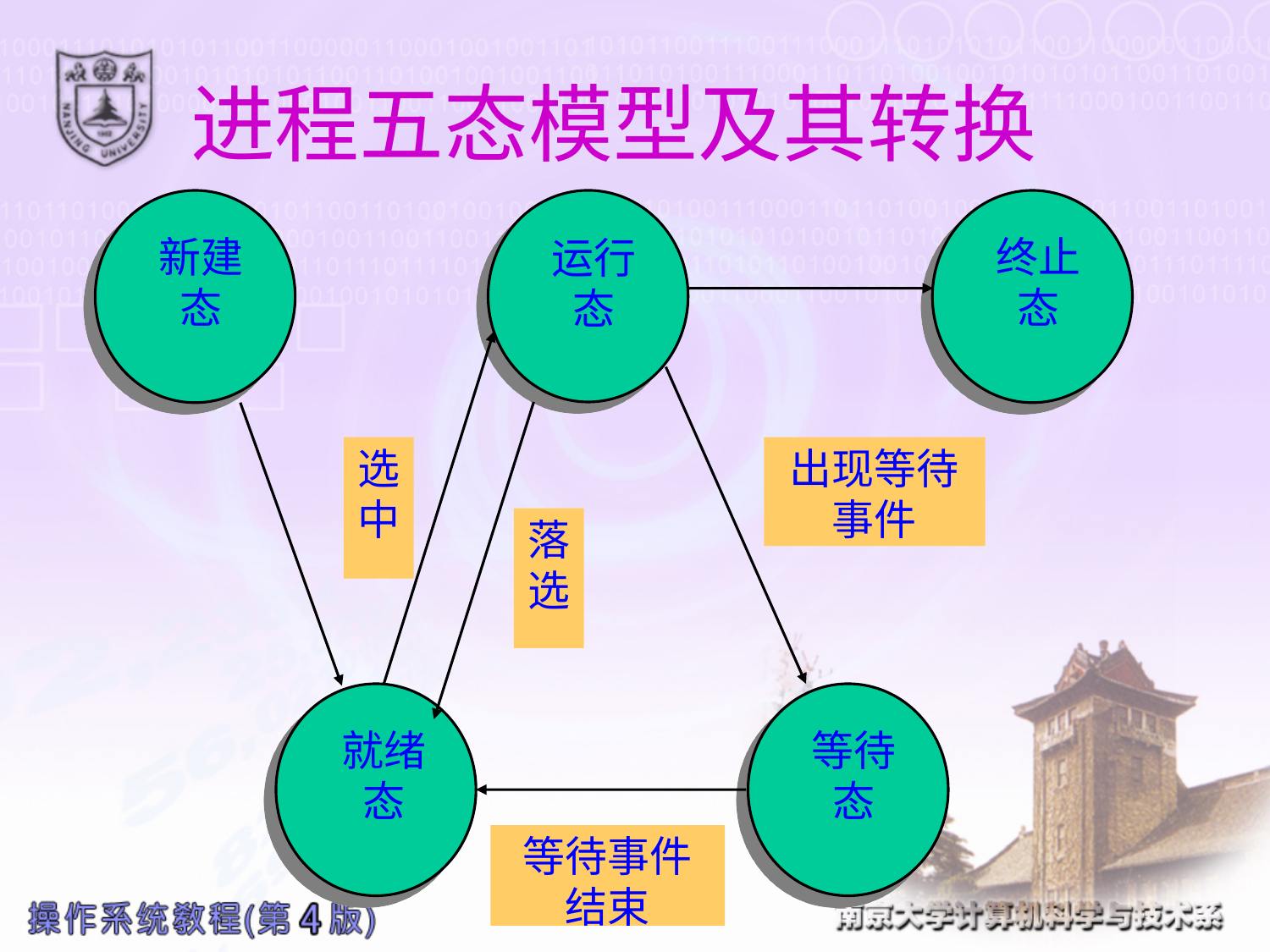

# 进程五态模型及其转换

新建态
终止态
运行态

选中
出现等待
事件
落选

就绪态
等待态

等待事件
结束